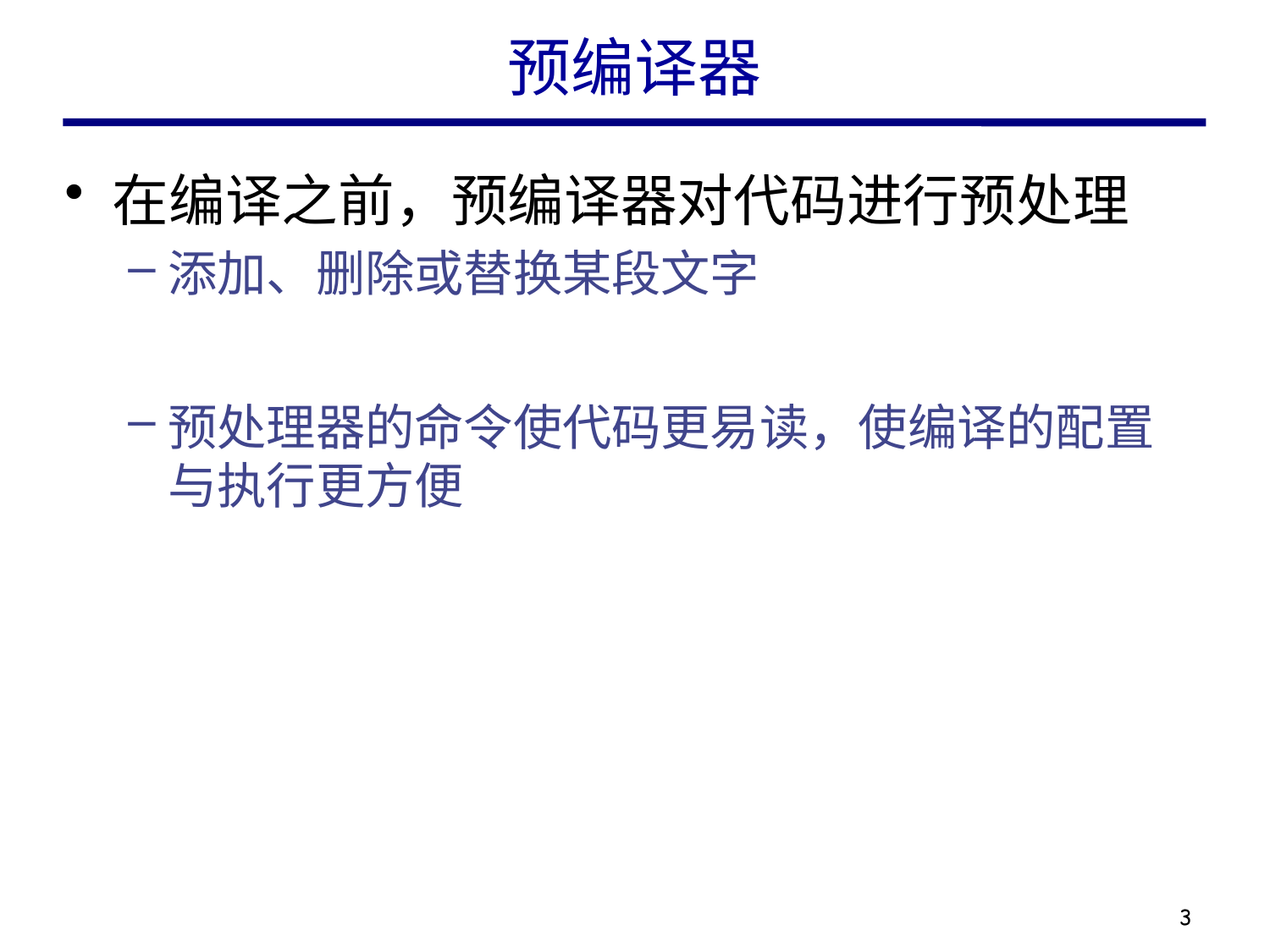

# 预编译器
在编译之前，预编译器对代码进行预处理
添加、删除或替换某段文字

预处理器的命令使代码更易读，使编译的配置与执行更方便